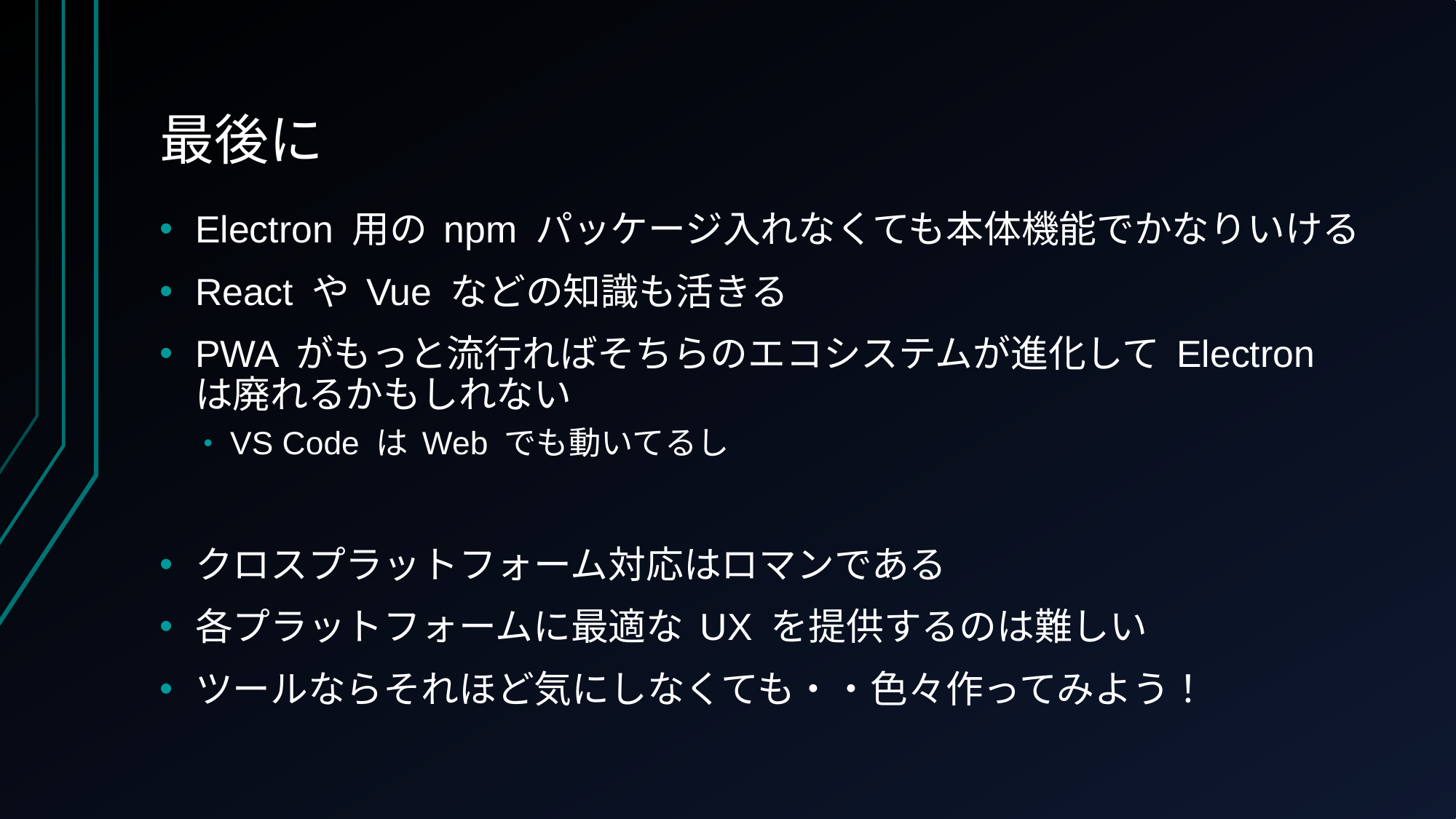

# 最後に
Electron 用の npm パッケージ入れなくても本体機能でかなりいける
React や Vue などの知識も活きる
PWA がもっと流行ればそちらのエコシステムが進化して Electron は廃れるかもしれない
VS Code は Web でも動いてるし

クロスプラットフォーム対応はロマンである
各プラットフォームに最適な UX を提供するのは難しい
ツールならそれほど気にしなくても・・色々作ってみよう！